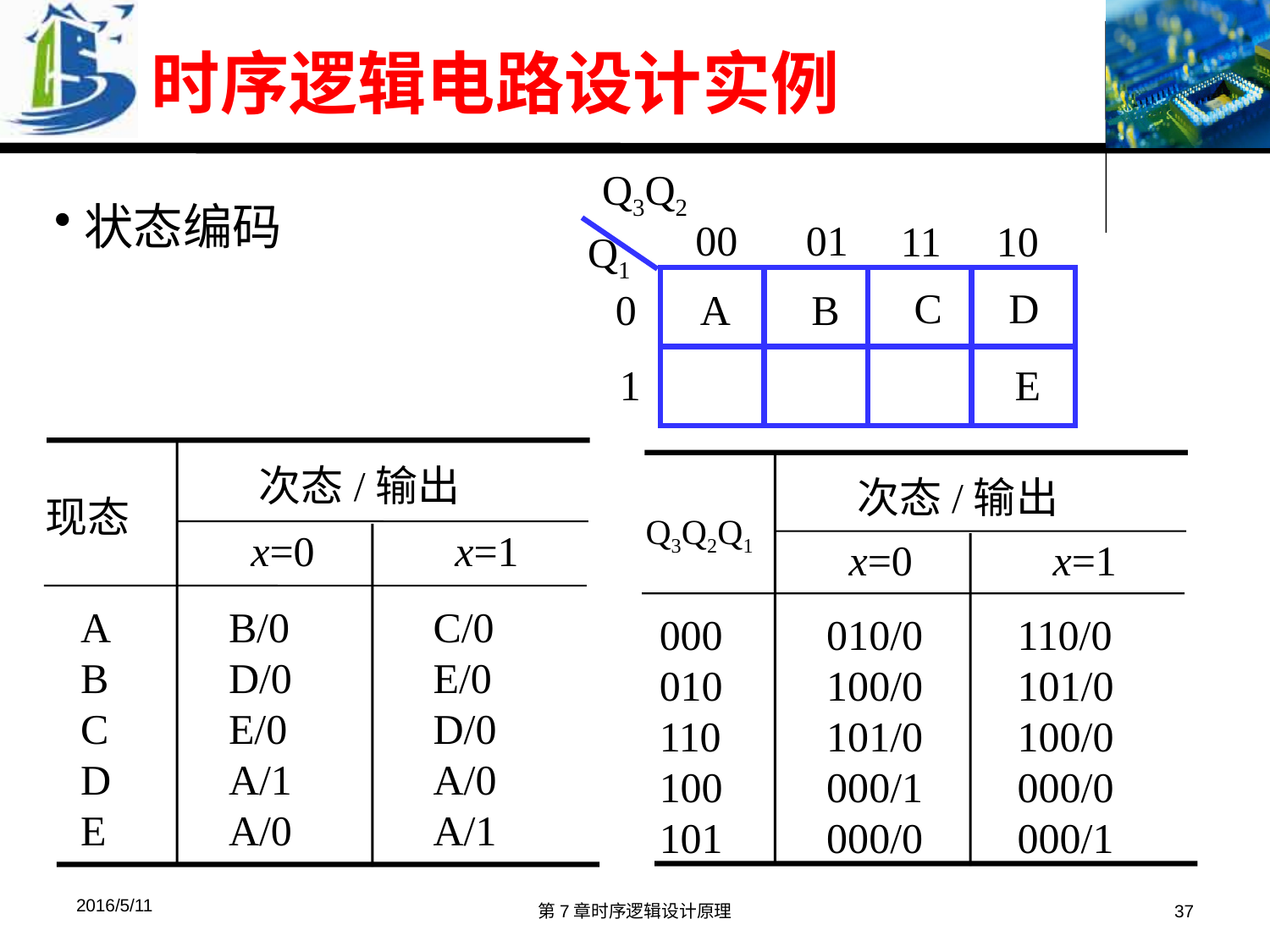

# 时序逻辑电路设计实例
Q3Q2
00
01
11
10

Q1

C
D
0
A
B
E
1
状态编码

次态/输出
现态
x=0
x=1

A
B
C
D
E
B/0
D/0
E/0
A/1
A/0
C/0
E/0
D/0
A/0
A/1

次态/输出
Q3Q2Q1
x=0
x=1

000
010
110
100
101
010/0
100/0
101/0
000/1
000/0
110/0
101/0
100/0
000/0
000/1

2016/5/11
第7章时序逻辑设计原理
37